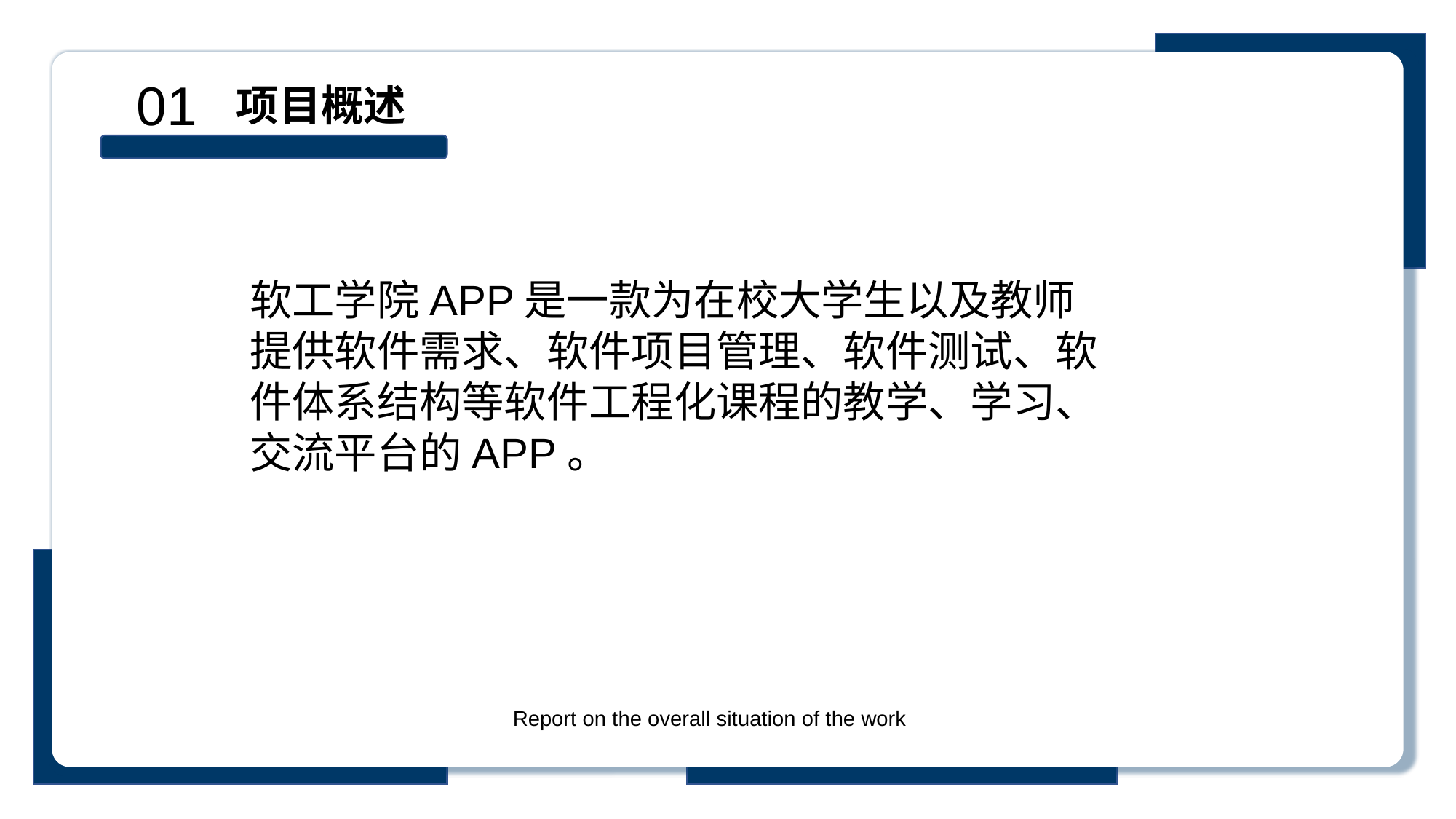

01
项目概述

软工学院APP是一款为在校大学生以及教师提供软件需求、软件项目管理、软件测试、软件体系结构等软件工程化课程的教学、学习、交流平台的APP。

Report on the overall situation of the work